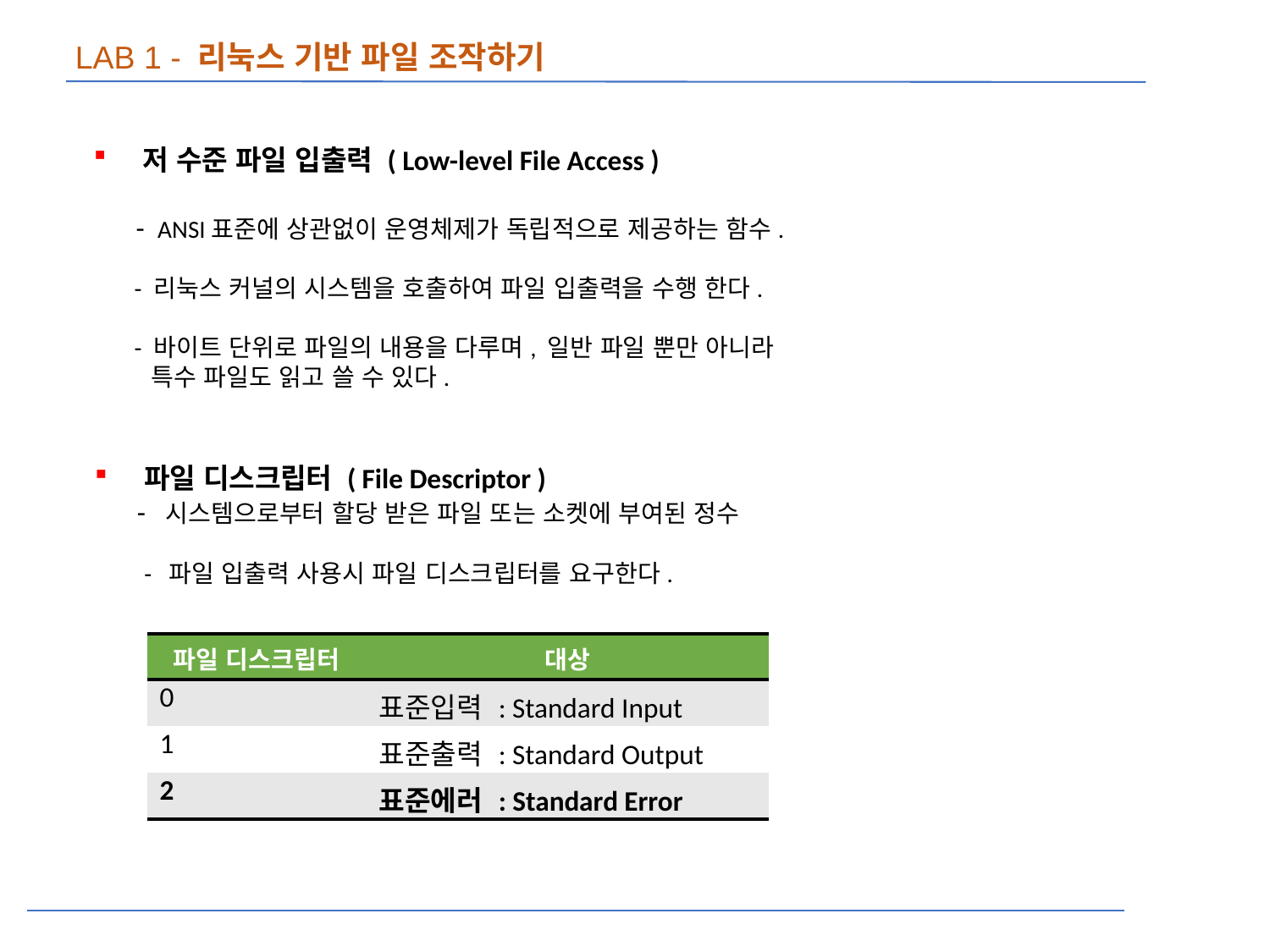

LAB 1 - 리눅스 기반 파일 조작하기
  저 수준 파일 입출력 ( Low-level File Access )
  -  ANSI표준에 상관없이 운영체제가 독립적으로 제공하는 함수.
  - 리눅스 커널의 시스템을 호출하여 파일 입출력을 수행 한다.
  - 바이트 단위로 파일의 내용을 다루며, 일반 파일 뿐만 아니라
    특수 파일도 읽고 쓸 수 있다.
  파일 디스크립터 ( File Descriptor )
  -  시스템으로부터 할당 받은 파일 또는 소켓에 부여된 정수
  -  파일 입출력 사용시 파일 디스크립터를 요구한다.
| 파일 디스크립터 | 대상 |
| --- | --- |
| 0 | 표준입력 : Standard Input |
| 1 | 표준출력 : Standard Output |
| 2 | 표준에러 : Standard Error |